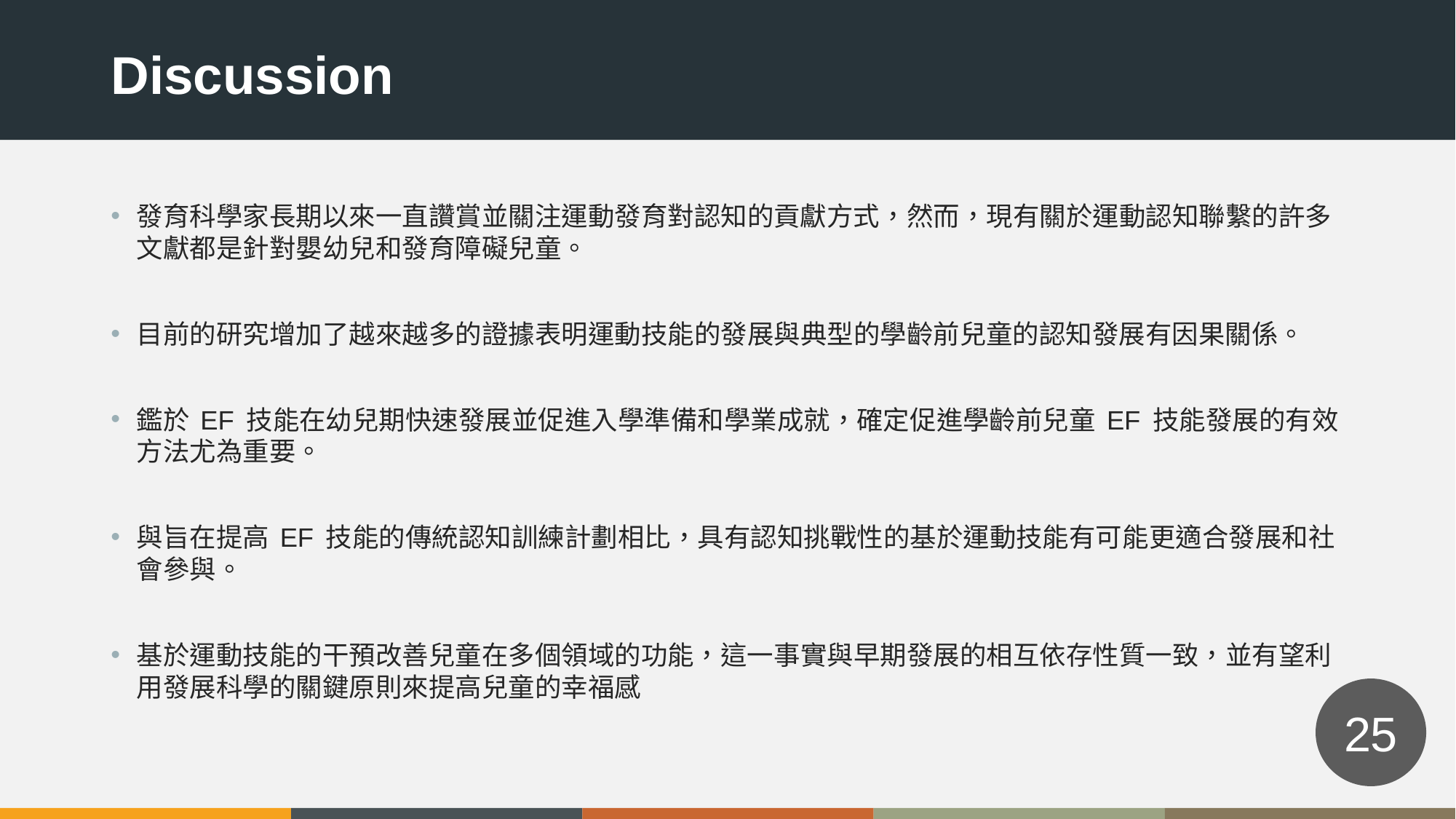

Discussion
發育科學家長期以來一直讚賞並關注運動發育對認知的貢獻方式，然而，現有關於運動認知聯繫的許多文獻都是針對嬰幼兒和發育障礙兒童。

目前的研究增加了越來越多的證據表明運動技能的發展與典型的學齡前兒童的認知發展有因果關係。

鑑於 EF 技能在幼兒期快速發展並促進入學準備和學業成就，確定促進學齡前兒童 EF 技能發展的有效方法尤為重要。

與旨在提高 EF 技能的傳統認知訓練計劃相比，具有認知挑戰性的基於運動技能有可能更適合發展和社會參與。

基於運動技能的干預改善兒童在多個領域的功能，這一事實與早期發展的相互依存性質一致，並有望利用發展科學的關鍵原則來提高兒童的幸福感
25